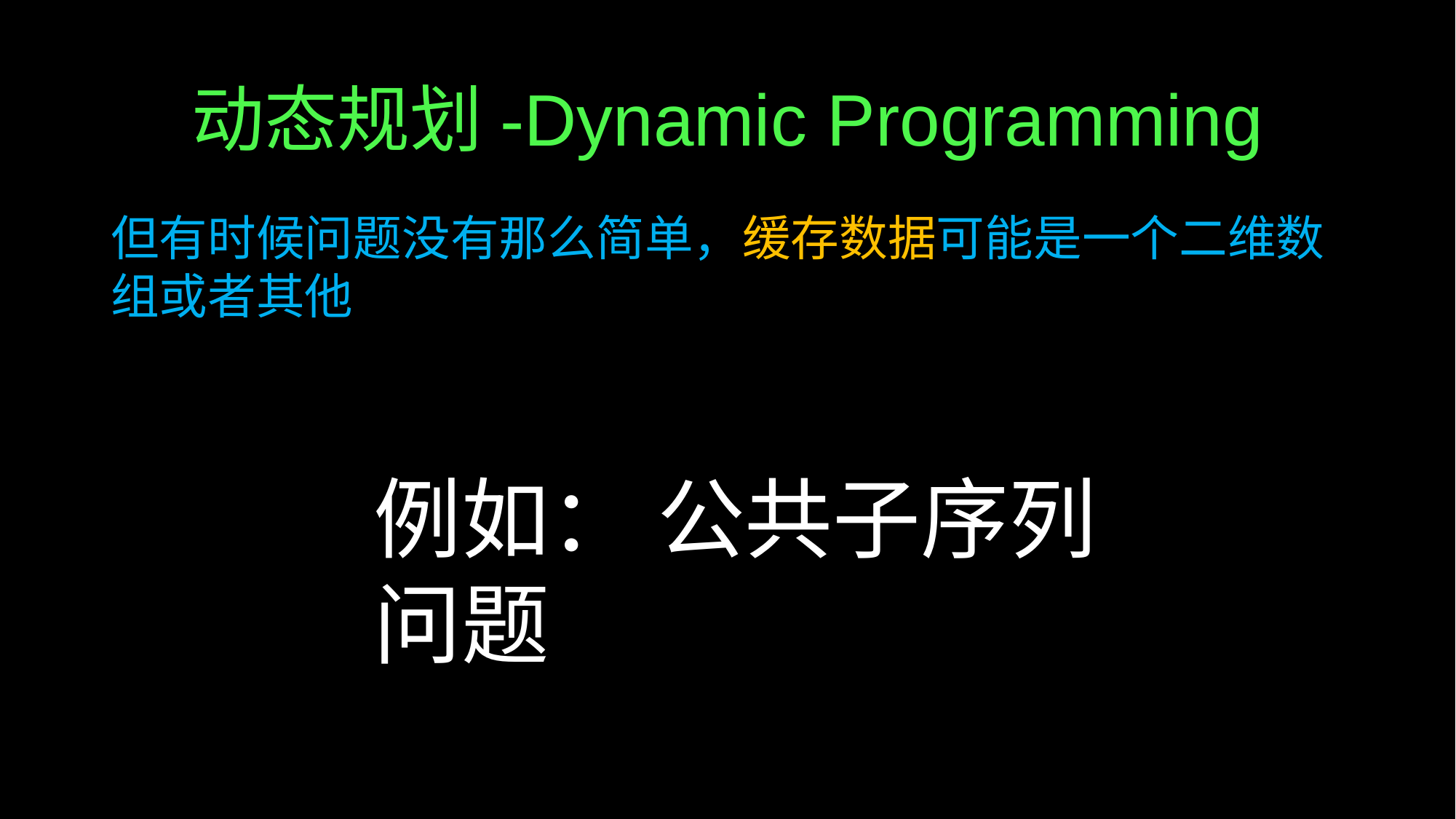

# 动态规划-Dynamic Programming
但有时候问题没有那么简单，缓存数据可能是一个二维数组或者其他
例如： 公共子序列问题